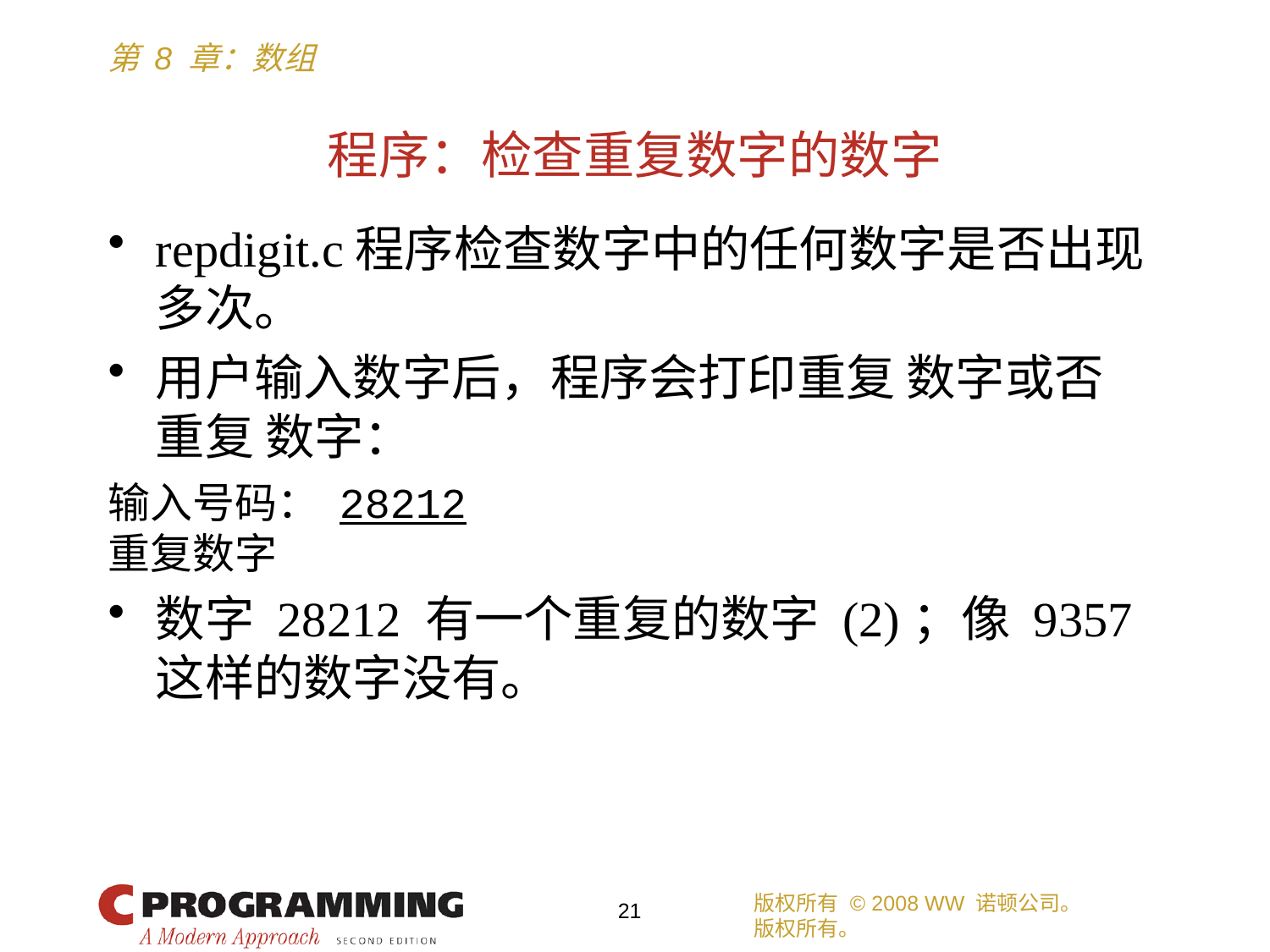

# 程序：检查重复数字的数字
repdigit.c程序检查数字中的任何数字是否出现多次。
用户输入数字后，程序会打印重复 数字或否 重复 数字：
输入号码： 28212
重复数字
数字 28212 有一个重复的数字 (2)；像 9357 这样的数字没有。
版权所有 © 2008 WW 诺顿公司。
版权所有。
21